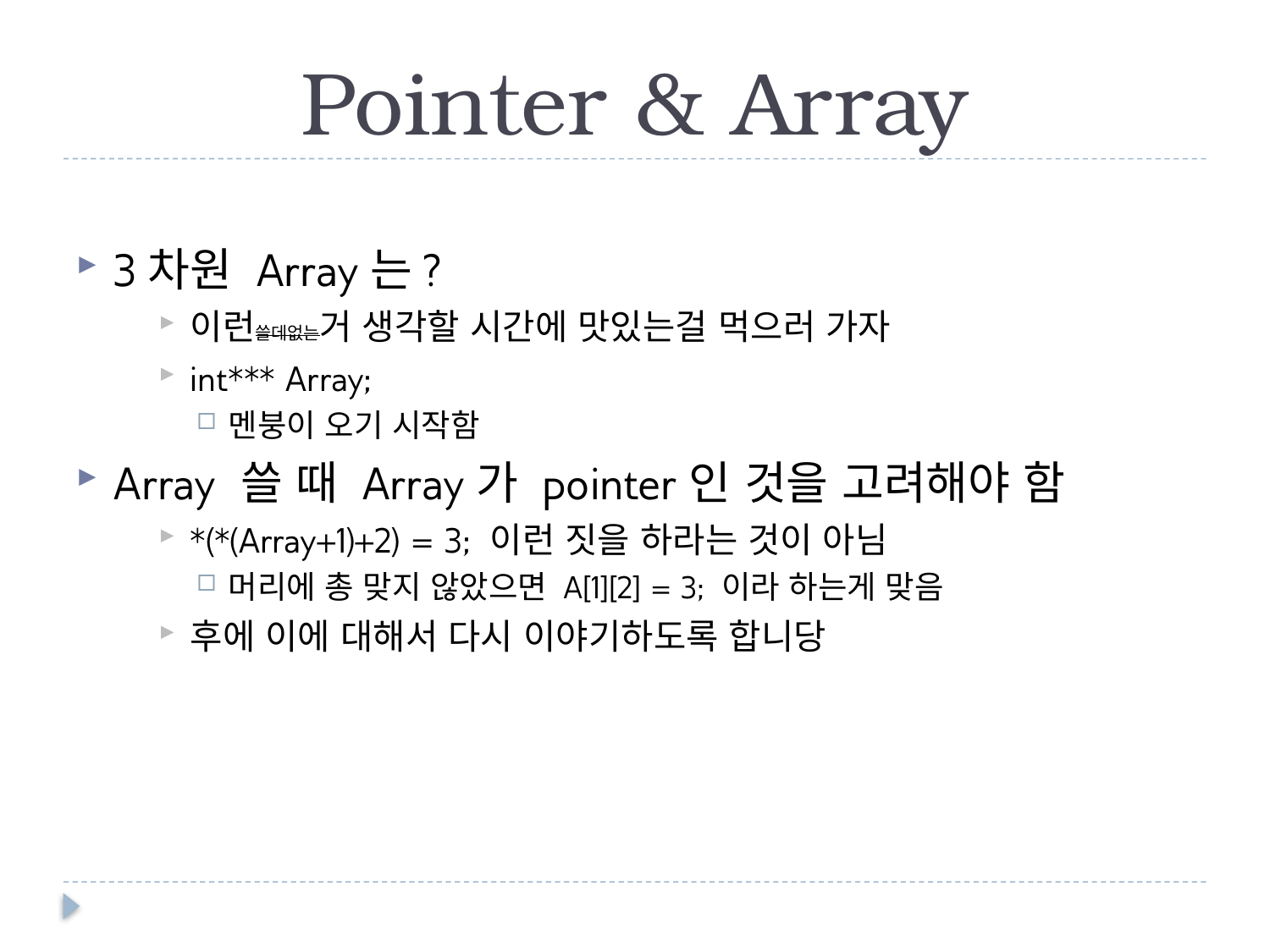

# Pointer & Array

3차원 Array는?
이런쓸데없는거 생각할 시간에 맛있는걸 먹으러 가자
int*** Array;
멘붕이 오기 시작함
Array 쓸 때 Array가 pointer인 것을 고려해야 함
*(*(Array+1)+2) = 3; 이런 짓을 하라는 것이 아님
머리에 총 맞지 않았으면 A[1][2] = 3; 이라 하는게 맞음
후에 이에 대해서 다시 이야기하도록 합니당